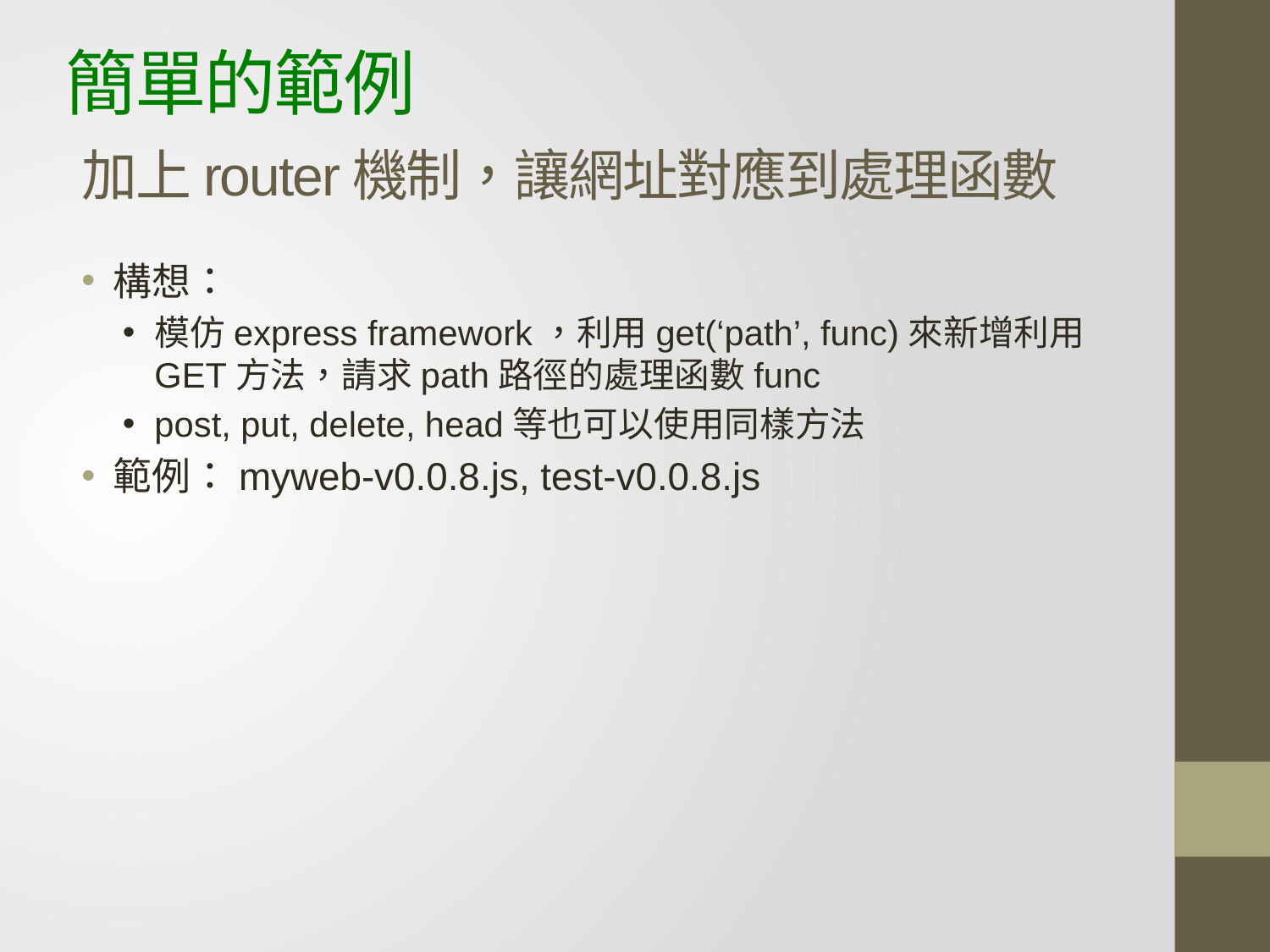

# 簡單的範例 加上router機制，讓網址對應到處理函數

構想：
模仿express framework，利用get(‘path’, func)來新增利用GET方法，請求path路徑的處理函數func
post, put, delete, head等也可以使用同樣方法
範例：myweb-v0.0.8.js, test-v0.0.8.js